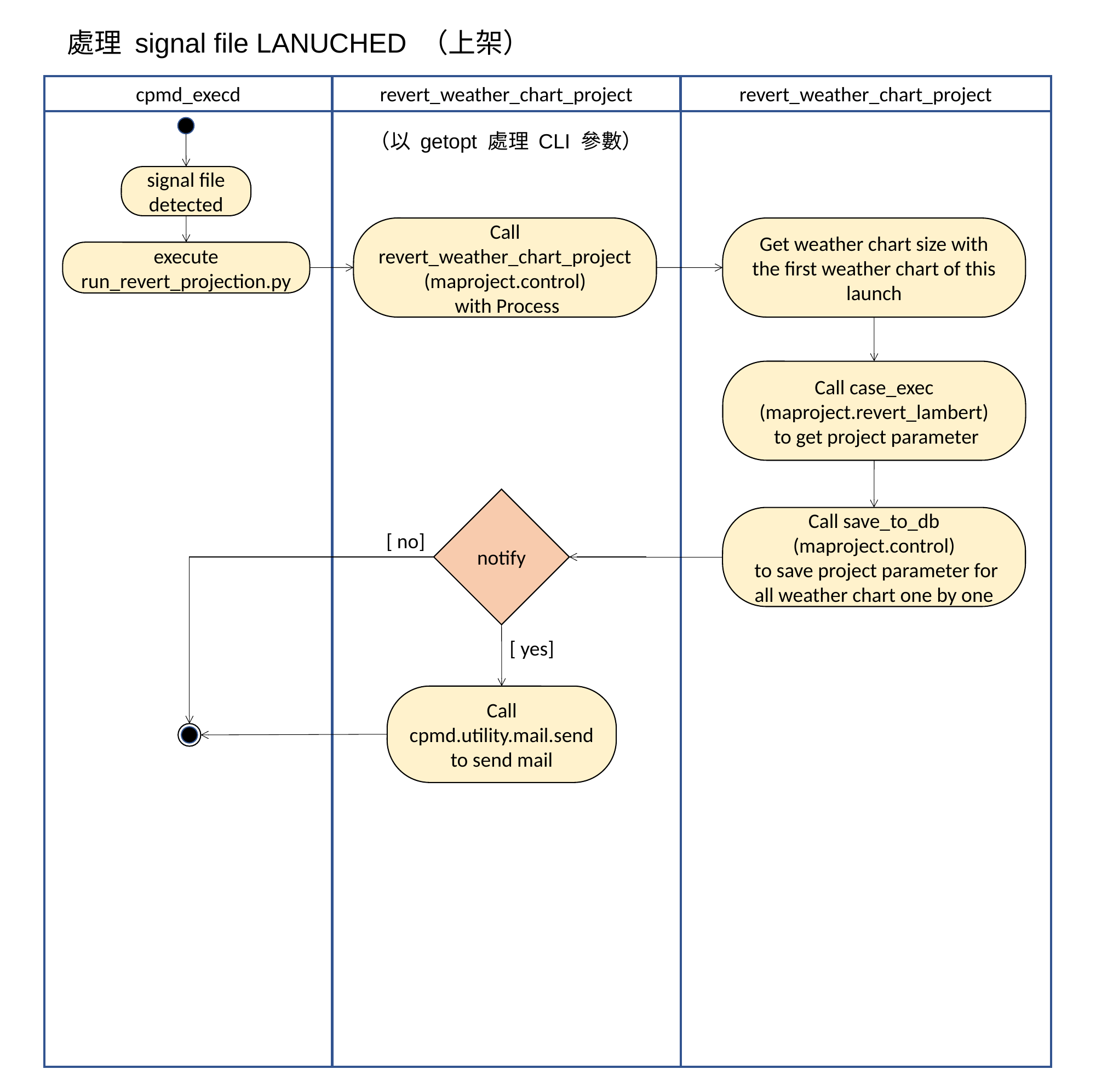

處理 signal file LANUCHED （上架）

revert_weather_chart_project

cpmd_execd

revert_weather_chart_project

（以 getopt 處理 CLI 參數）
signal file detected
Call revert_weather_chart_project
(maproject.control)
 with Process
Get weather chart size with the first weather chart of this launch
execute
run_revert_projection.py
Call case_exec
(maproject.revert_lambert)
 to get project parameter
[ invalid PIN ]
notify
Call save_to_db
(maproject.control)
 to save project parameter for all weather chart one by one
[ no]
[ yes]
Call
cpmd.utility.mail.send
to send mail